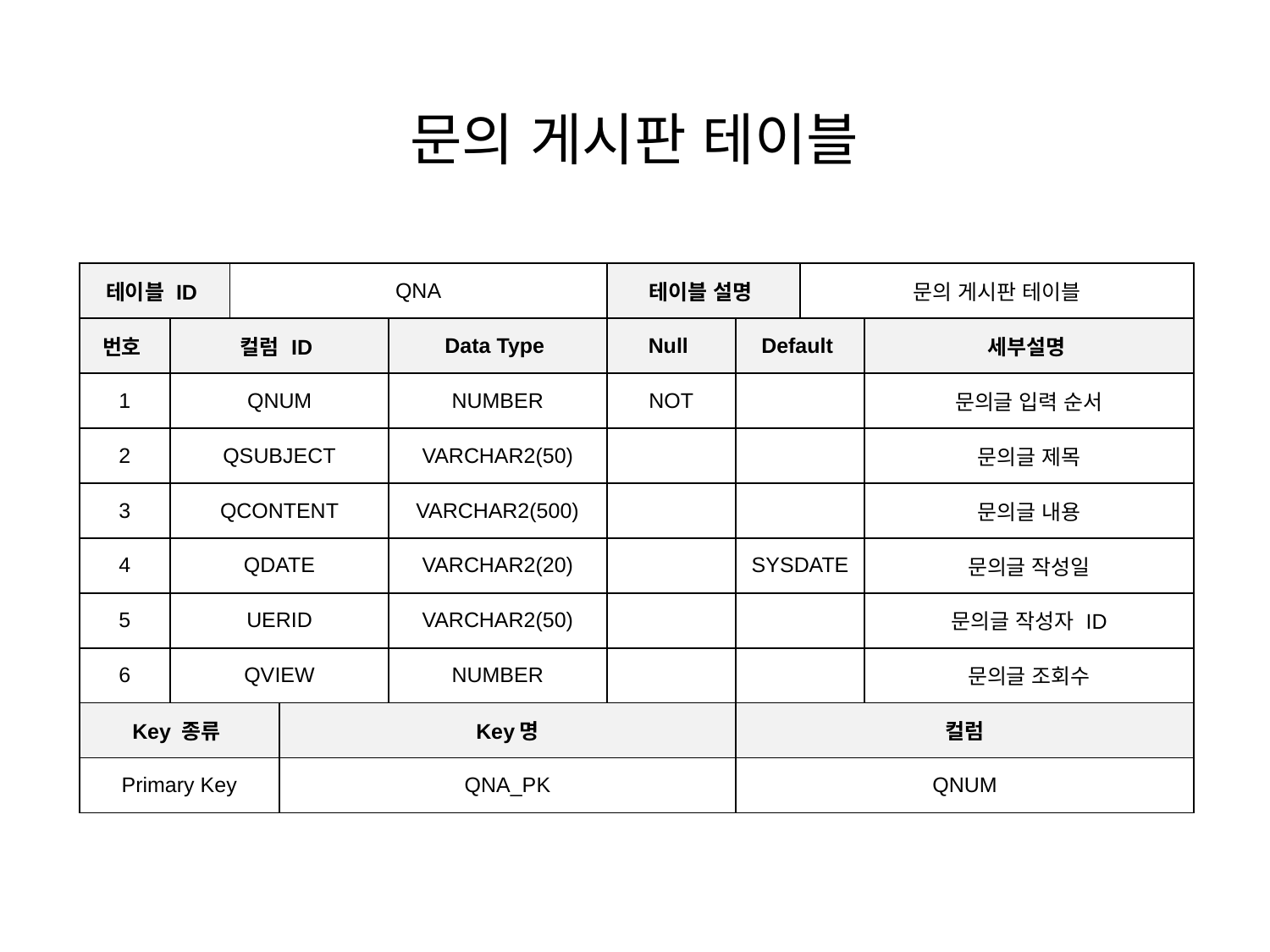

# 문의 게시판 테이블
| 테이블 ID |  | QNA |  |  | 테이블 설명 |  | 문의 게시판 테이블 |  |
| --- | --- | --- | --- | --- | --- | --- | --- | --- |
| 번호 | 컬럼 ID |  |  | Data Type | Null | Default |  | 세부설명 |
| 1 | QNUM |  |  | NUMBER | NOT |  |  | 문의글 입력 순서 |
| 2 | QSUBJECT |  |  | VARCHAR2(50) |  |  |  | 문의글 제목 |
| 3 | QCONTENT |  |  | VARCHAR2(500) |  |  |  | 문의글 내용 |
| 4 | QDATE |  |  | VARCHAR2(20) |  | SYSDATE |  | 문의글 작성일 |
| 5 | UERID |  |  | VARCHAR2(50) |  |  |  | 문의글 작성자 ID |
| 6 | QVIEW |  |  | NUMBER |  |  |  | 문의글 조회수 |
| Key 종류 |  |  | Key명 |  |  | 컬럼 |  |  |
| Primary Key |  |  | QNA\_PK |  |  | QNUM |  |  |